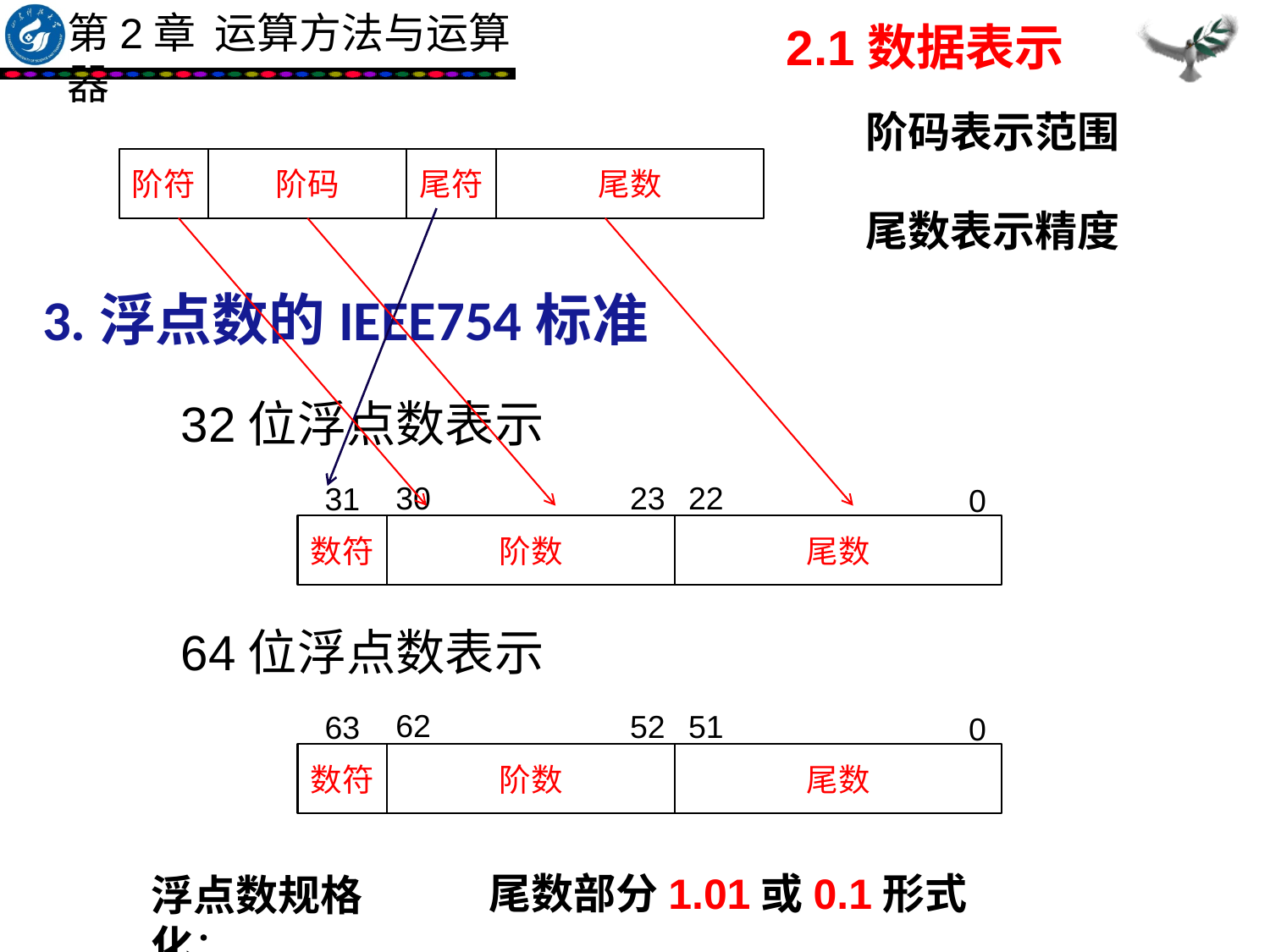

2.1数据表示
阶码表示范围
阶符
阶码
尾符
尾数
尾数表示精度
3.浮点数的IEEE754标准
32位浮点数表示
30
23
22
31
0
数符
阶数
尾数
64位浮点数表示
62
52
51
63
0
数符
阶数
尾数
尾数部分1.01或0.1形式
浮点数规格化：